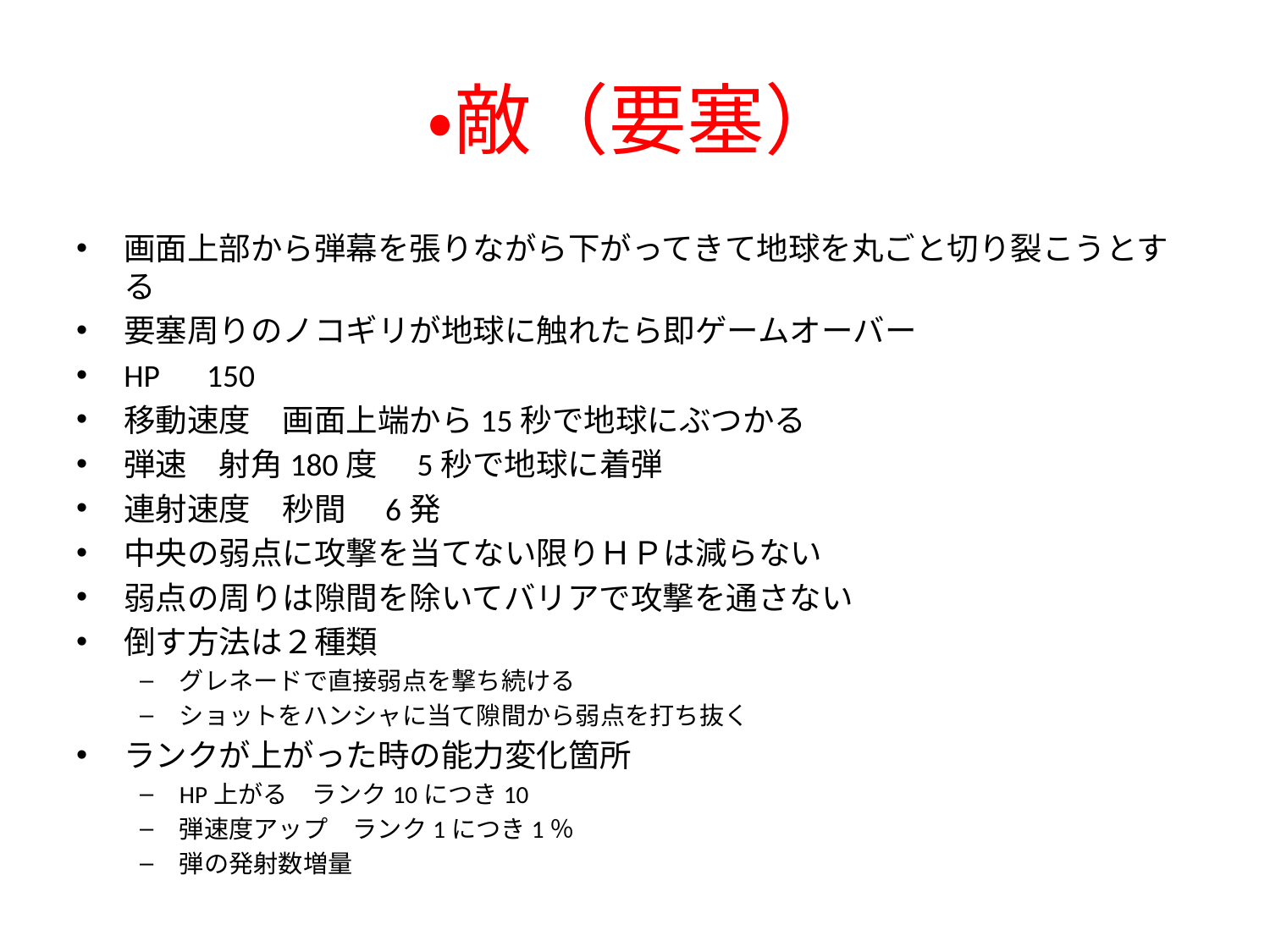

# ・敵（要塞）
画面上部から弾幕を張りながら下がってきて地球を丸ごと切り裂こうとする
要塞周りのノコギリが地球に触れたら即ゲームオーバー
HP　150
移動速度　画面上端から15秒で地球にぶつかる
弾速　射角180度　5秒で地球に着弾
連射速度　秒間　6発
中央の弱点に攻撃を当てない限りＨＰは減らない
弱点の周りは隙間を除いてバリアで攻撃を通さない
倒す方法は２種類
グレネードで直接弱点を撃ち続ける
ショットをハンシャに当て隙間から弱点を打ち抜く
ランクが上がった時の能力変化箇所
HP上がる　ランク10につき10
弾速度アップ　ランク1につき1％
弾の発射数増量